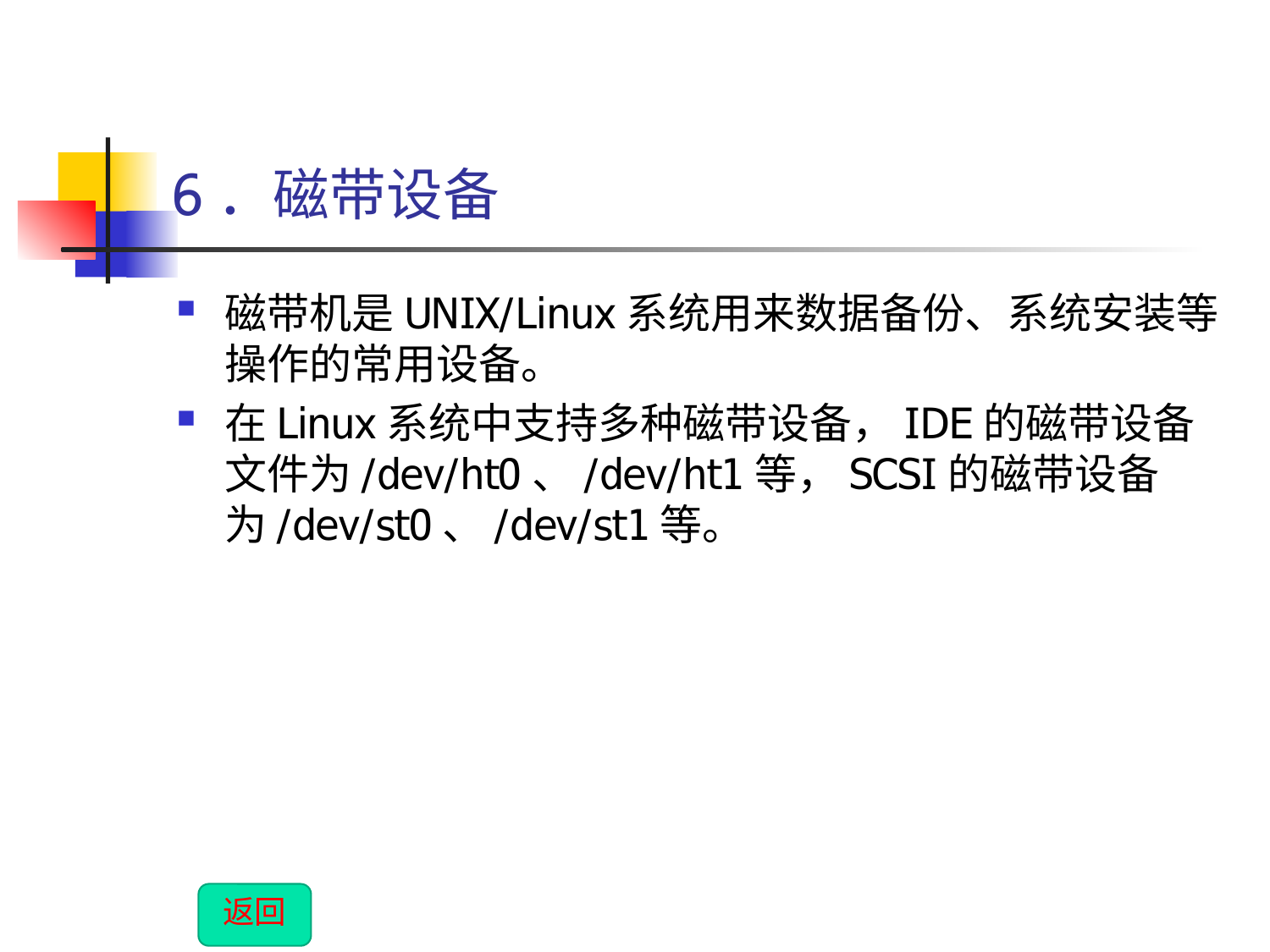

# 6．磁带设备
磁带机是UNIX/Linux系统用来数据备份、系统安装等操作的常用设备。
在Linux系统中支持多种磁带设备，IDE的磁带设备文件为/dev/ht0、/dev/ht1等，SCSI的磁带设备为/dev/st0、/dev/st1等。
返回